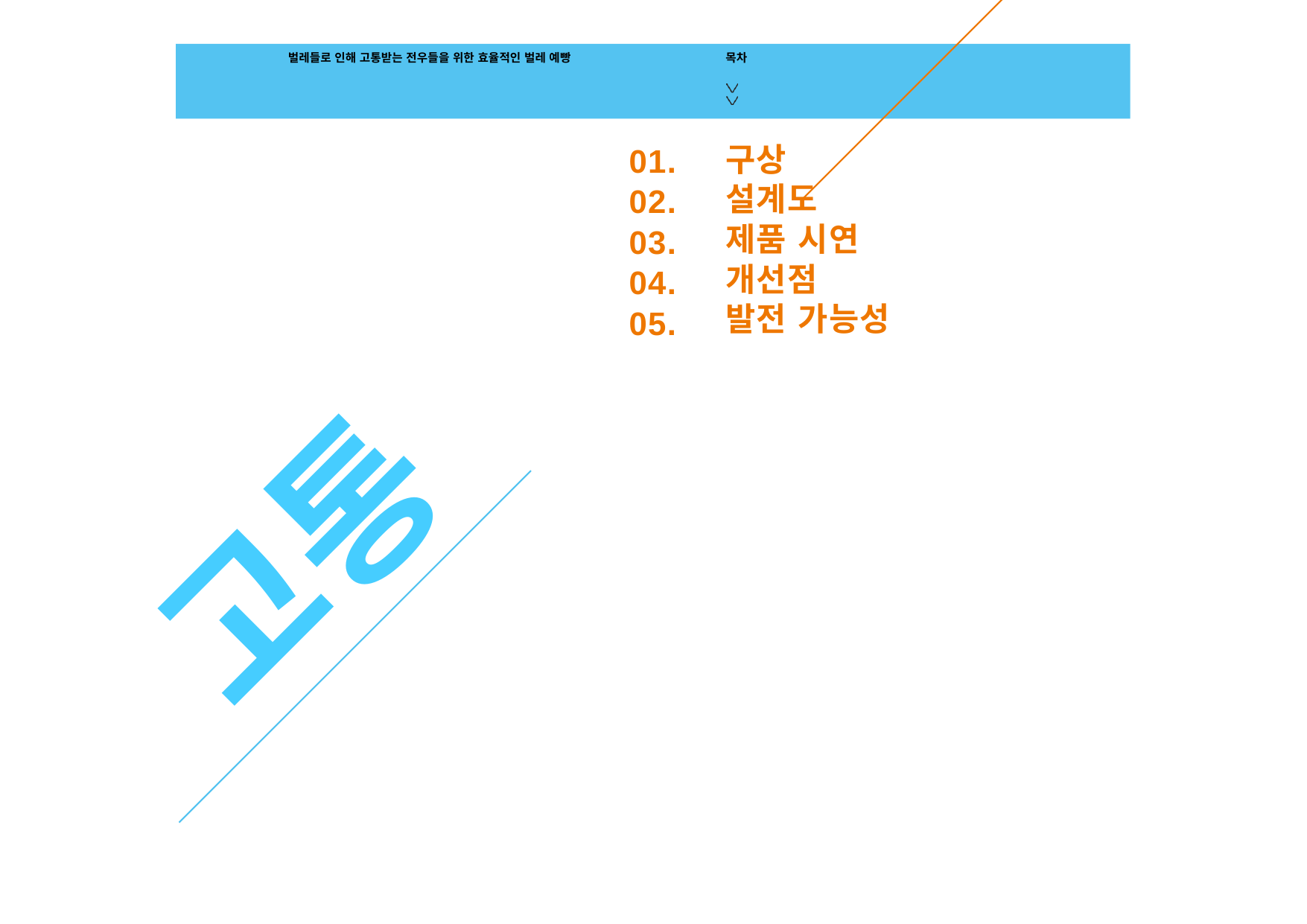

벌레들로 인해 고통받는 전우들을 위한 효율적인 벌레 예빵
목차
01.
02.
03.
04.
05.
구상
설계도
제품 시연
개선점
발전 가능성

고통